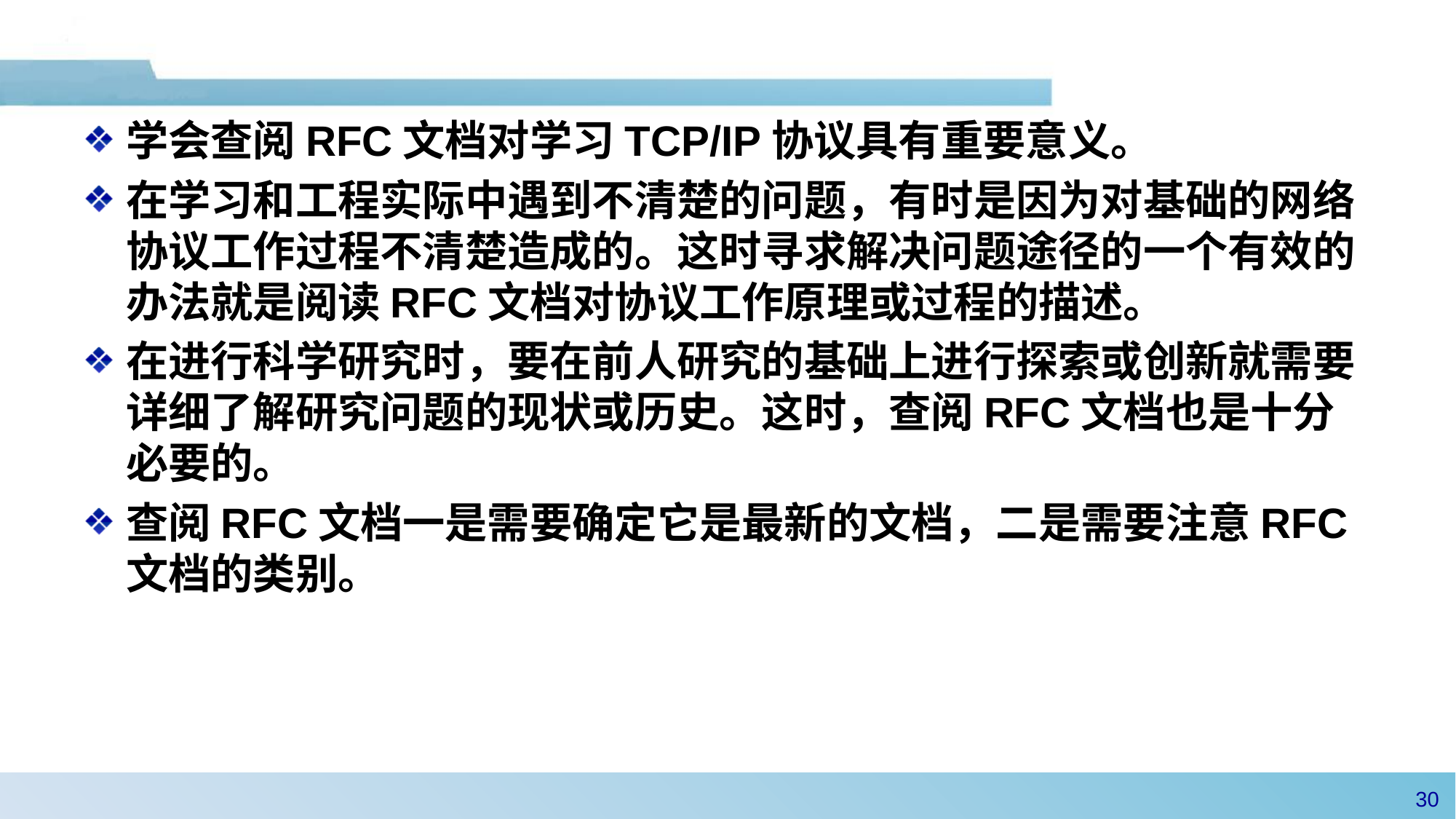

学会查阅RFC文档对学习TCP/IP协议具有重要意义。
在学习和工程实际中遇到不清楚的问题，有时是因为对基础的网络协议工作过程不清楚造成的。这时寻求解决问题途径的一个有效的办法就是阅读RFC文档对协议工作原理或过程的描述。
在进行科学研究时，要在前人研究的基础上进行探索或创新就需要详细了解研究问题的现状或历史。这时，查阅RFC文档也是十分必要的。
查阅RFC文档一是需要确定它是最新的文档，二是需要注意RFC文档的类别。
30